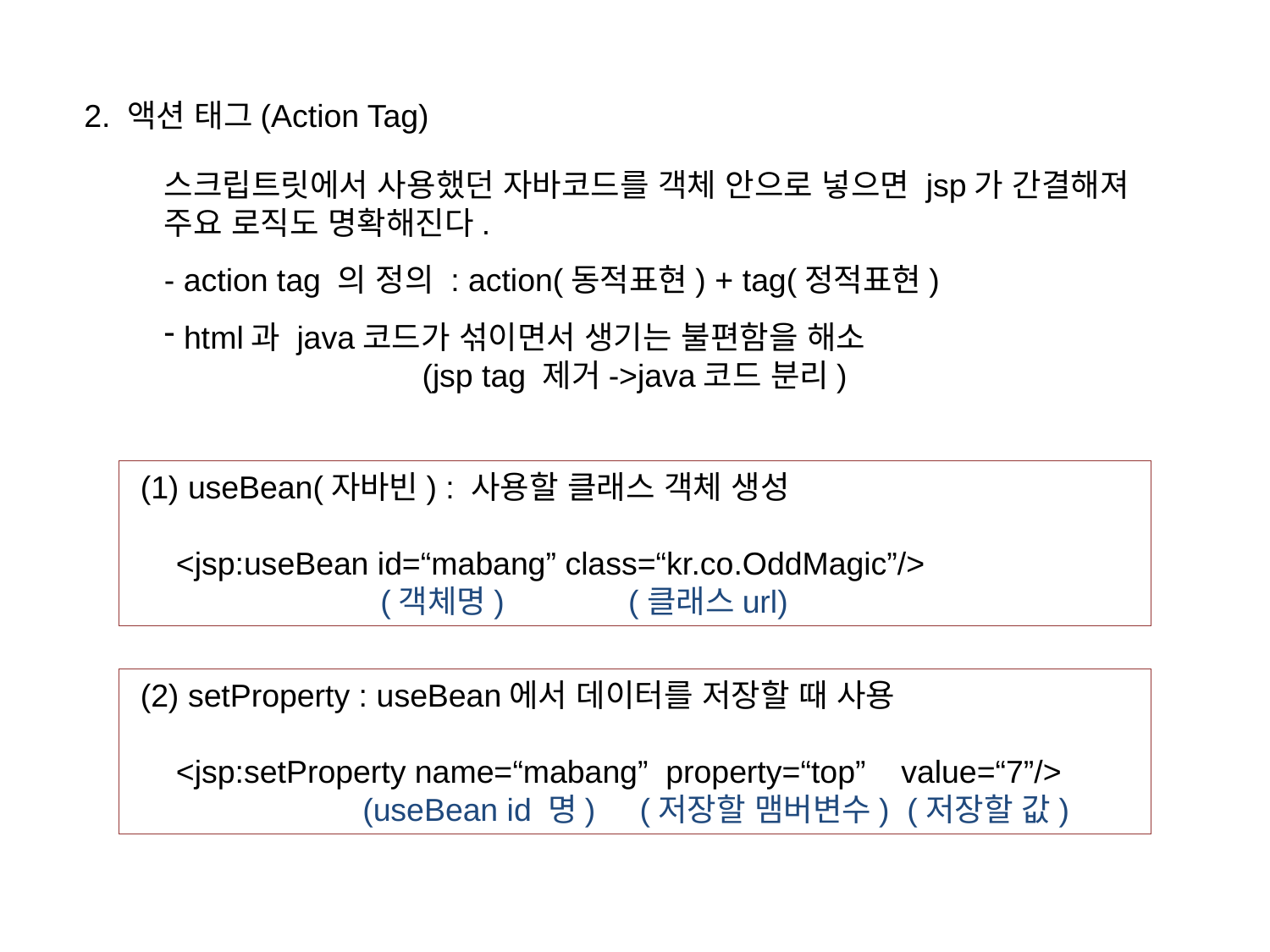

2. 액션 태그(Action Tag)
스크립트릿에서 사용했던 자바코드를 객체 안으로 넣으면 jsp가 간결해져
주요 로직도 명확해진다.
- action tag 의 정의 : action(동적표현) + tag(정적표현)
 html과 java코드가 섞이면서 생기는 불편함을 해소
                             (jsp tag 제거->java코드 분리)

 (1) useBean(자바빈) : 사용할 클래스 객체 생성

     <jsp:useBean id=“mabang” class=“kr.co.OddMagic”/>
                            (객체명)              (클래스url)
 (2) setProperty : useBean에서 데이터를 저장할 때 사용

     <jsp:setProperty name=“mabang”  property=“top”    value=“7”/>
                          (useBean id 명)     (저장할 맴버변수)  (저장할 값)